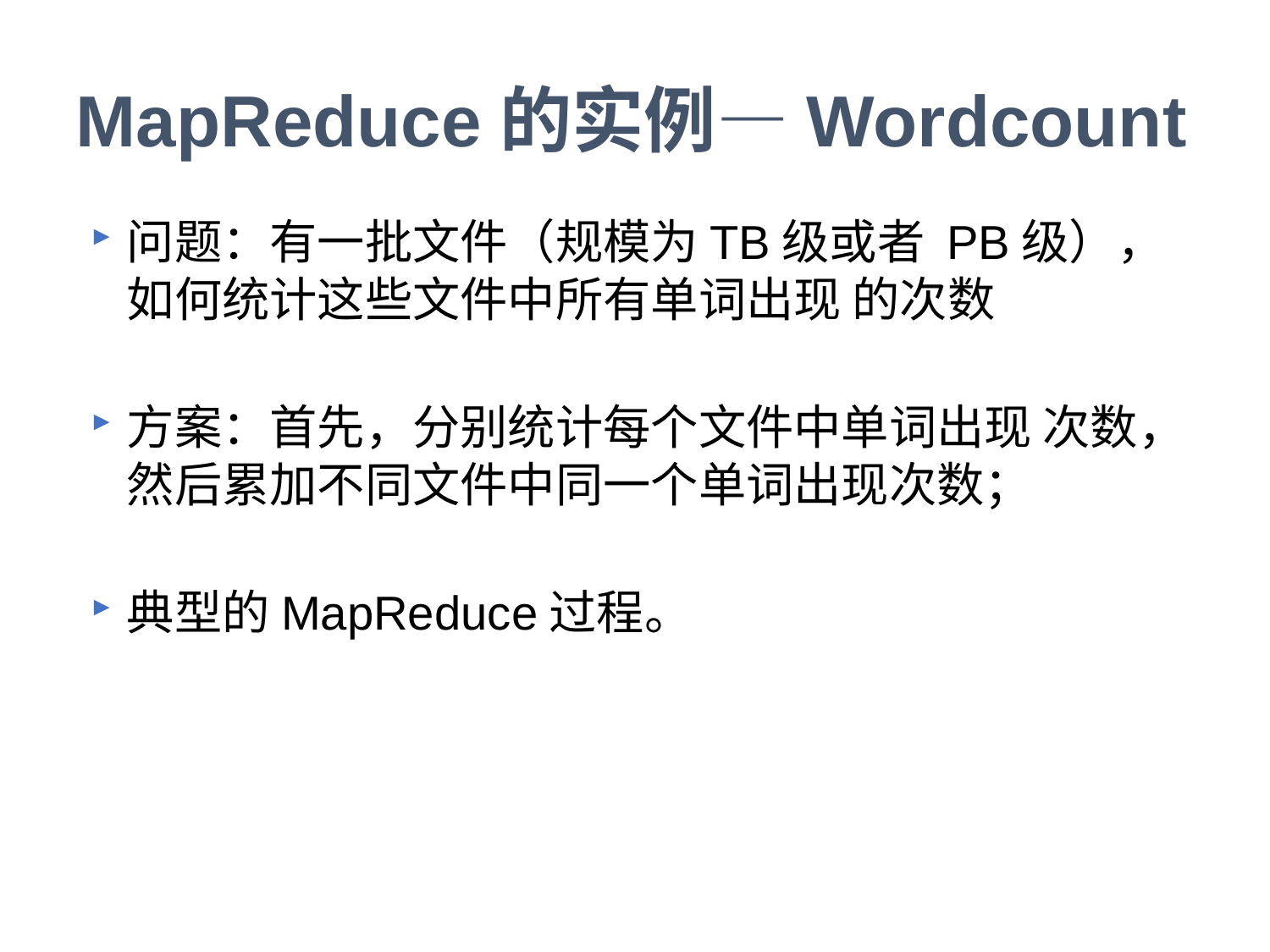

# MapReduce的实例—Wordcount
问题：有一批文件（规模为TB级或者 PB级），如何统计这些文件中所有单词出现 的次数

方案：首先，分别统计每个文件中单词出现 次数，然后累加不同文件中同一个单词出现次数；

典型的MapReduce过程。